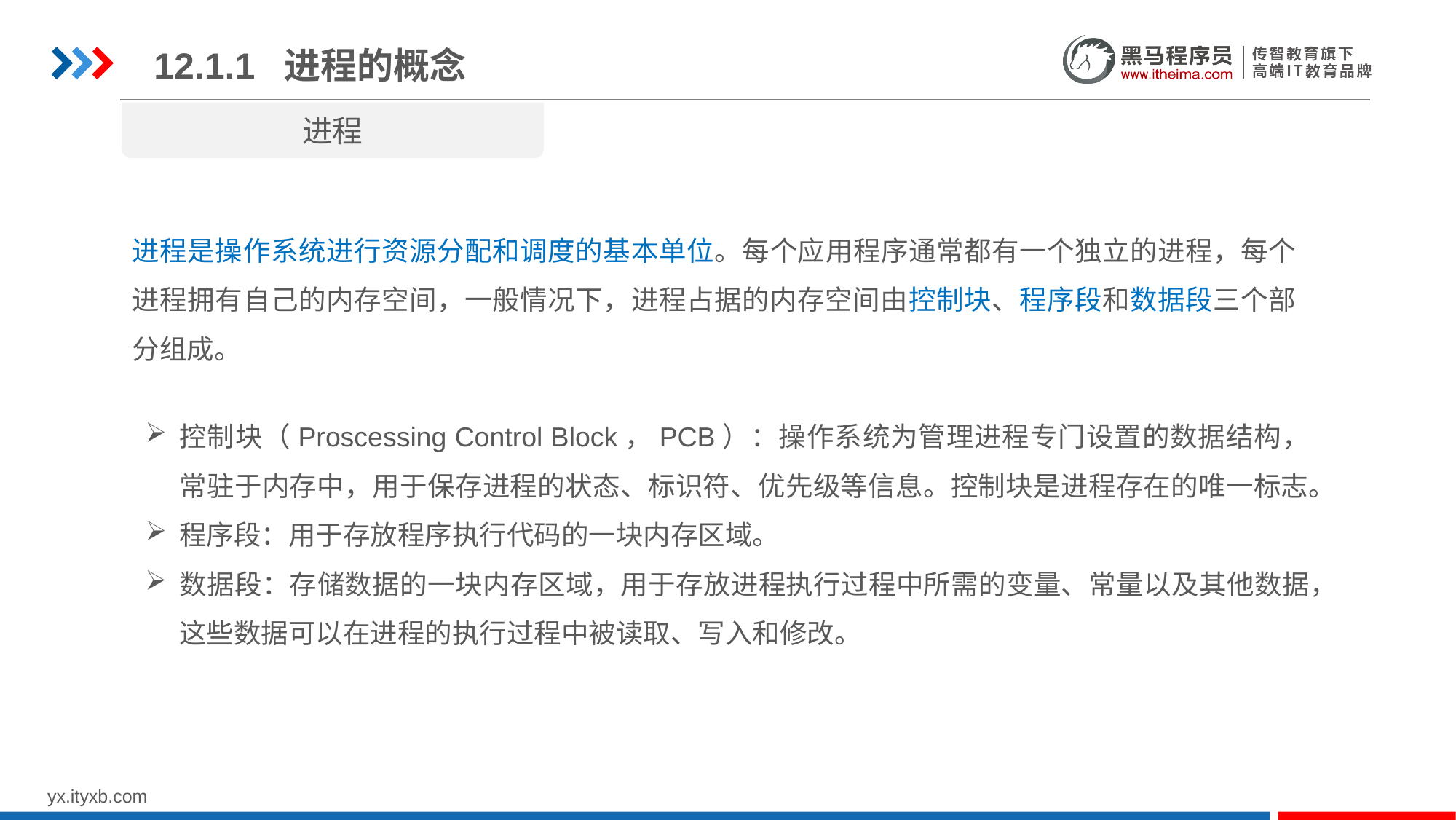

12.1.1  进程的概念

进程
进程是操作系统进行资源分配和调度的基本单位。每个应用程序通常都有一个独立的进程，每个进程拥有自己的内存空间，一般情况下，进程占据的内存空间由控制块、程序段和数据段三个部分组成。
控制块（Proscessing Control Block，PCB）：操作系统为管理进程专门设置的数据结构，常驻于内存中，用于保存进程的状态、标识符、优先级等信息。控制块是进程存在的唯一标志。
程序段：用于存放程序执行代码的一块内存区域。
数据段：存储数据的一块内存区域，用于存放进程执行过程中所需的变量、常量以及其他数据，这些数据可以在进程的执行过程中被读取、写入和修改。